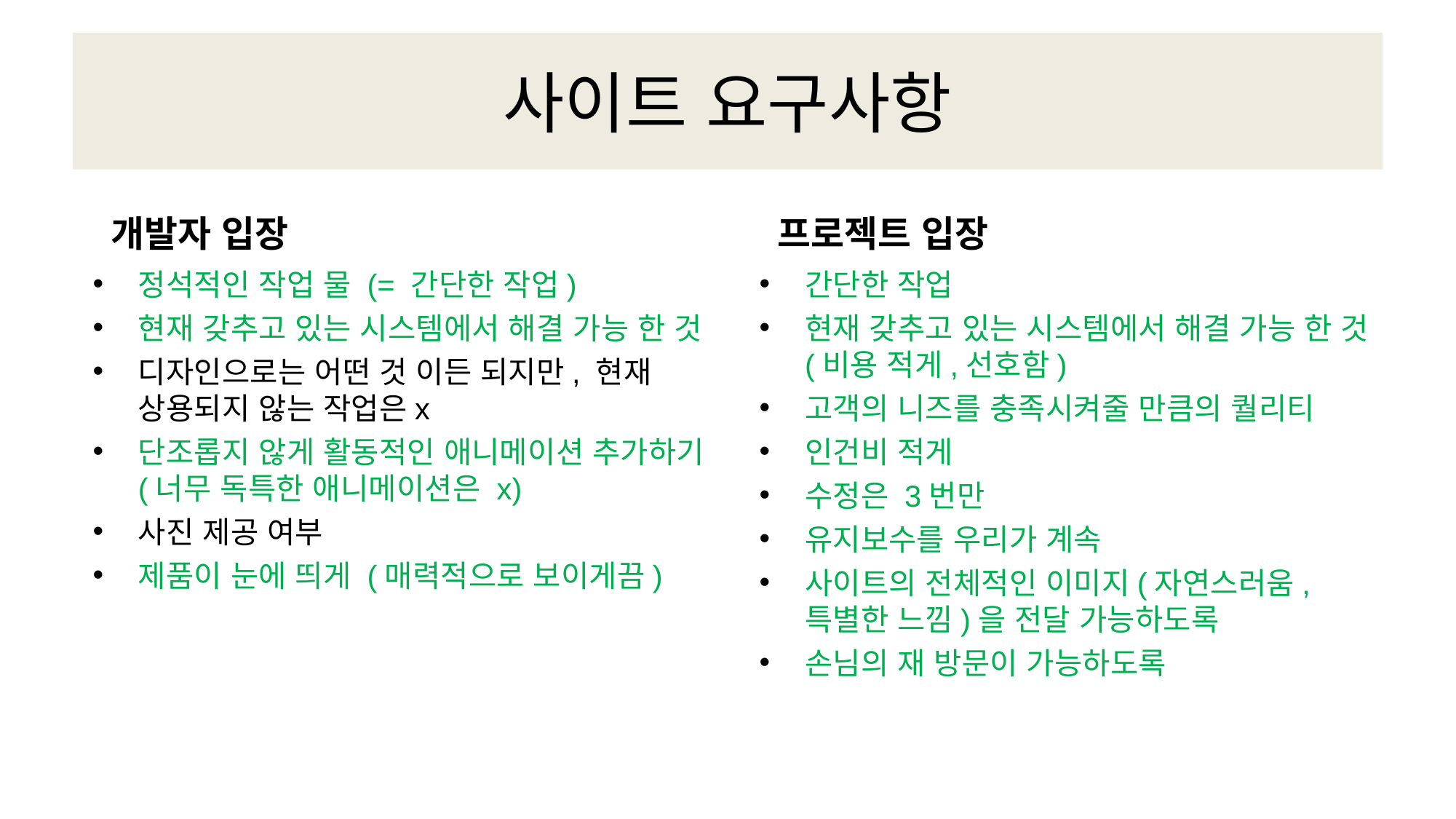

# 사이트 요구사항
개발자 입장
프로젝트 입장
정석적인 작업 물 (= 간단한 작업)
현재 갖추고 있는 시스템에서 해결 가능 한 것
디자인으로는 어떤 것 이든 되지만, 현재 상용되지 않는 작업은x
단조롭지 않게 활동적인 애니메이션 추가하기(너무 독특한 애니메이션은 x)
사진 제공 여부
제품이 눈에 띄게 (매력적으로 보이게끔)
간단한 작업
현재 갖추고 있는 시스템에서 해결 가능 한 것(비용 적게,선호함)
고객의 니즈를 충족시켜줄 만큼의 퀄리티
인건비 적게
수정은 3번만
유지보수를 우리가 계속
사이트의 전체적인 이미지(자연스러움,특별한 느낌)을 전달 가능하도록
손님의 재 방문이 가능하도록